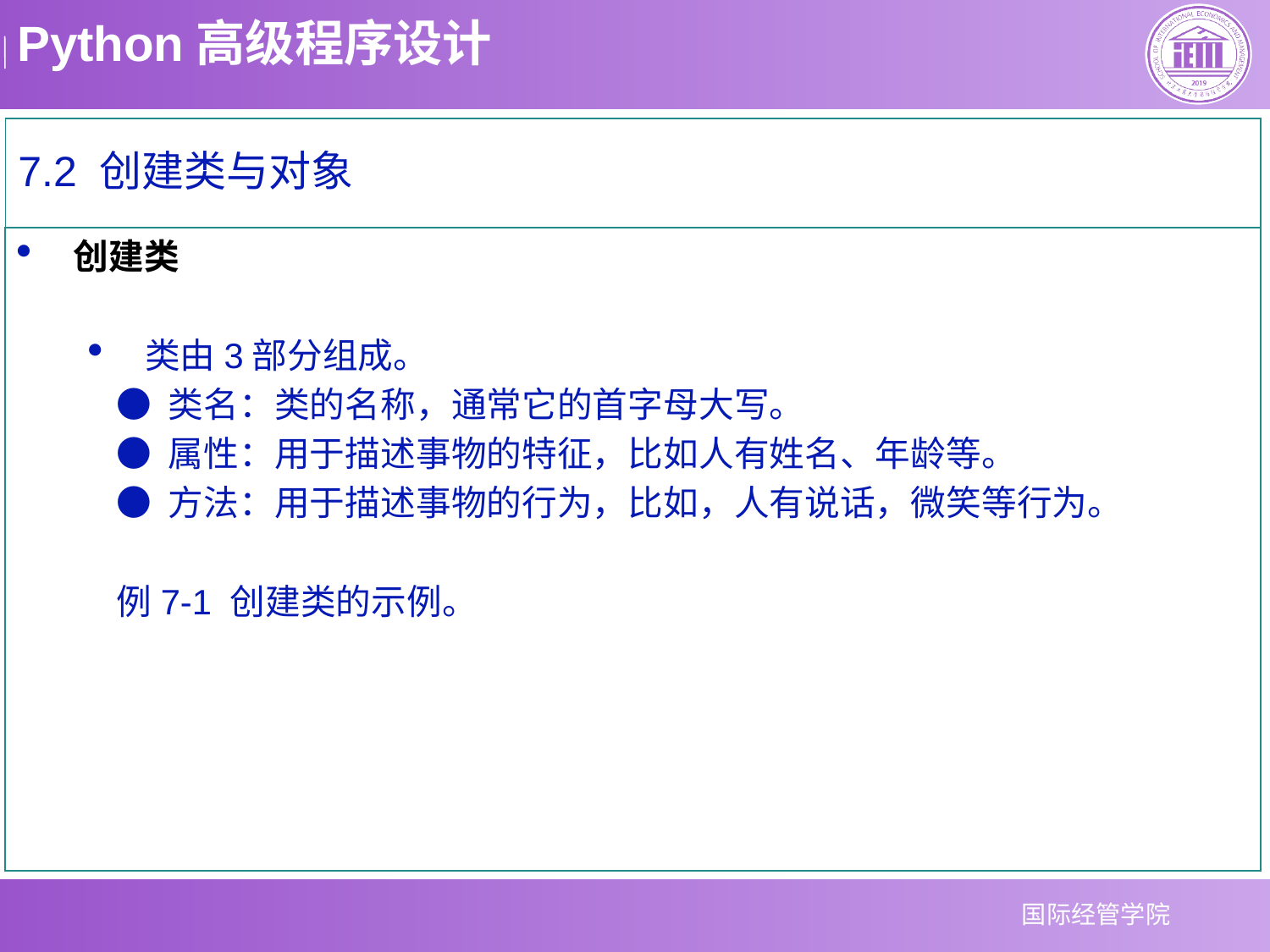

# 7.2 创建类与对象
创建类

类由3部分组成。
● 类名：类的名称，通常它的首字母大写。
● 属性：用于描述事物的特征，比如人有姓名、年龄等。
● 方法：用于描述事物的行为，比如，人有说话，微笑等行为。

例7-1 创建类的示例。